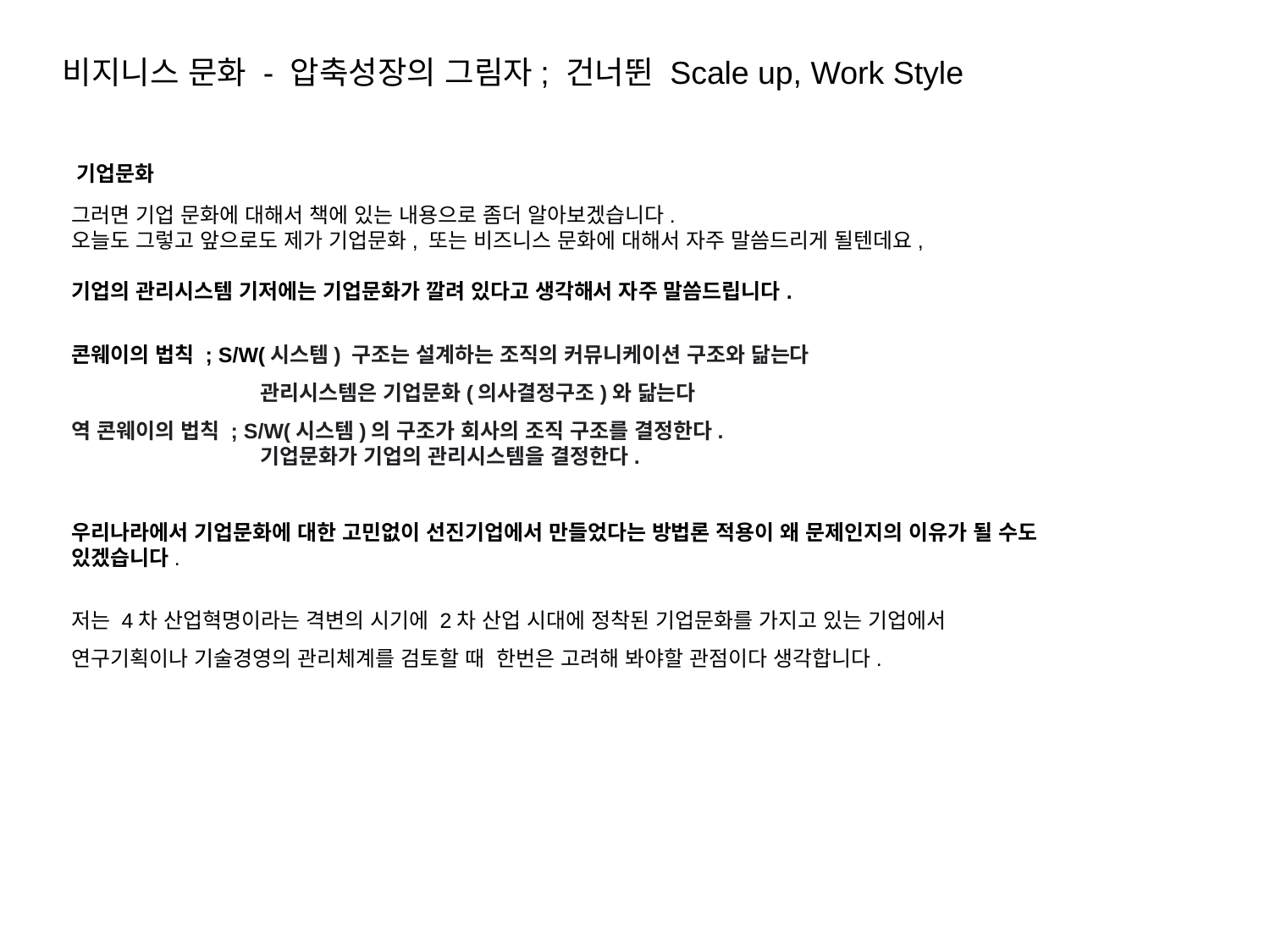

비지니스 문화 - 압축성장의 그림자; 건너뛴 Scale up, Work Style
기업문화
그러면 기업 문화에 대해서 책에 있는 내용으로 좀더 알아보겠습니다.
오늘도 그렇고 앞으로도 제가 기업문화, 또는 비즈니스 문화에 대해서 자주 말씀드리게 될텐데요,

기업의 관리시스템 기저에는 기업문화가 깔려 있다고 생각해서 자주 말씀드립니다.

콘웨이의 법칙 ; S/W(시스템) 구조는 설계하는 조직의 커뮤니케이션 구조와 닮는다
                               관리시스템은 기업문화(의사결정구조)와 닮는다
역 콘웨이의 법칙 ; S/W(시스템)의 구조가 회사의 조직 구조를 결정한다.
                               기업문화가 기업의 관리시스템을 결정한다.

우리나라에서 기업문화에 대한 고민없이 선진기업에서 만들었다는 방법론 적용이 왜 문제인지의 이유가 될 수도 있겠습니다.

저는 4차 산업혁명이라는 격변의 시기에 2차 산업 시대에 정착된 기업문화를 가지고 있는 기업에서
연구기획이나 기술경영의 관리체계를 검토할 때  한번은 고려해 봐야할 관점이다 생각합니다.